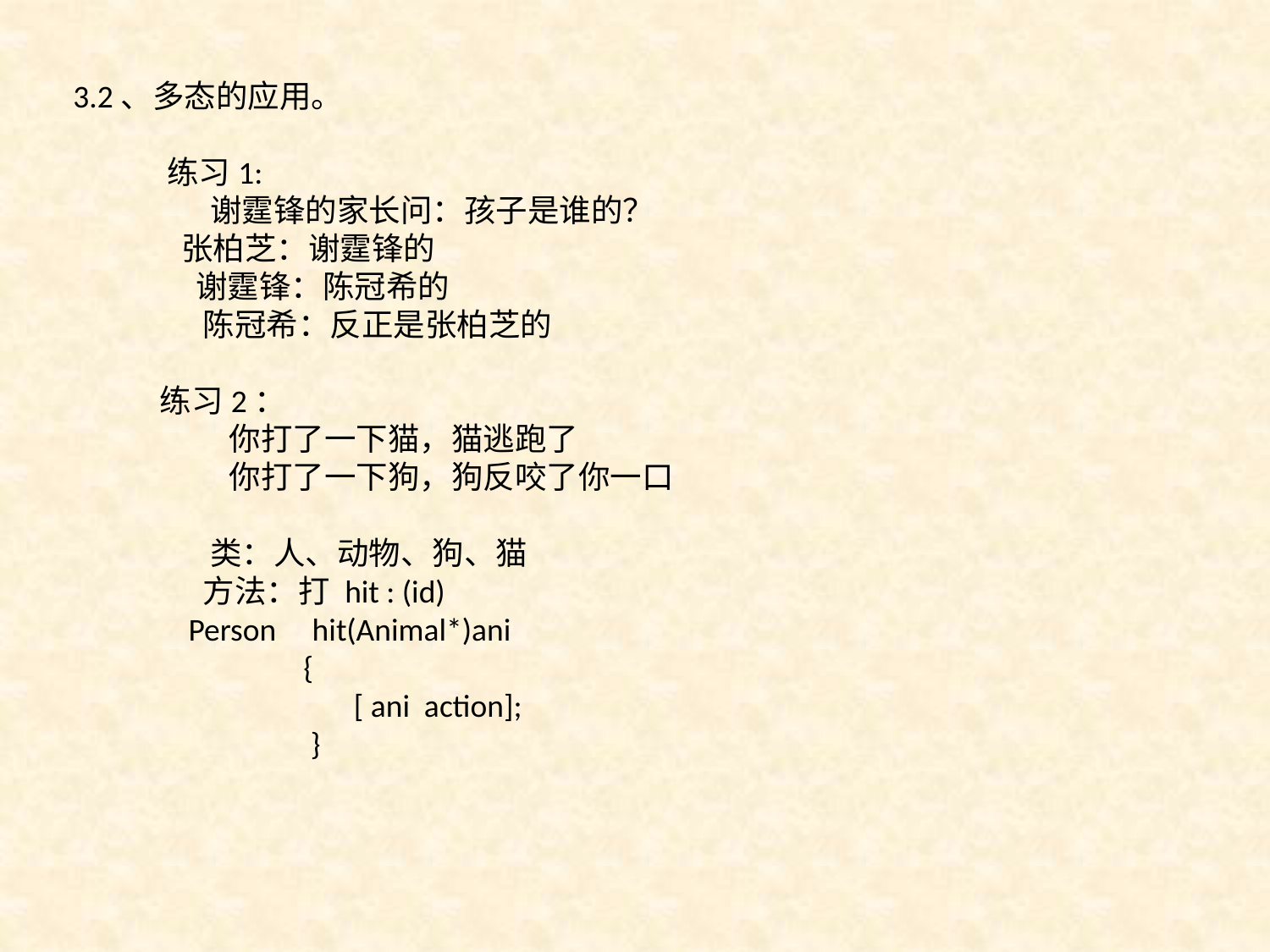

3.2、多态的应用。

              练习1:
                    谢霆锋的家长问：孩子是谁的？
                张柏芝：谢霆锋的
                  谢霆锋：陈冠希的
                   陈冠希：反正是张柏芝的

             练习2：
	     你打了一下猫，猫逃跑了
	     你打了一下狗，狗反咬了你一口

                    类：人、动物、狗、猫
                   方法：打 hit : (id)
                  Person     hit(Animal*)ani
                                  {
                                         [ ani  action];
                                   }